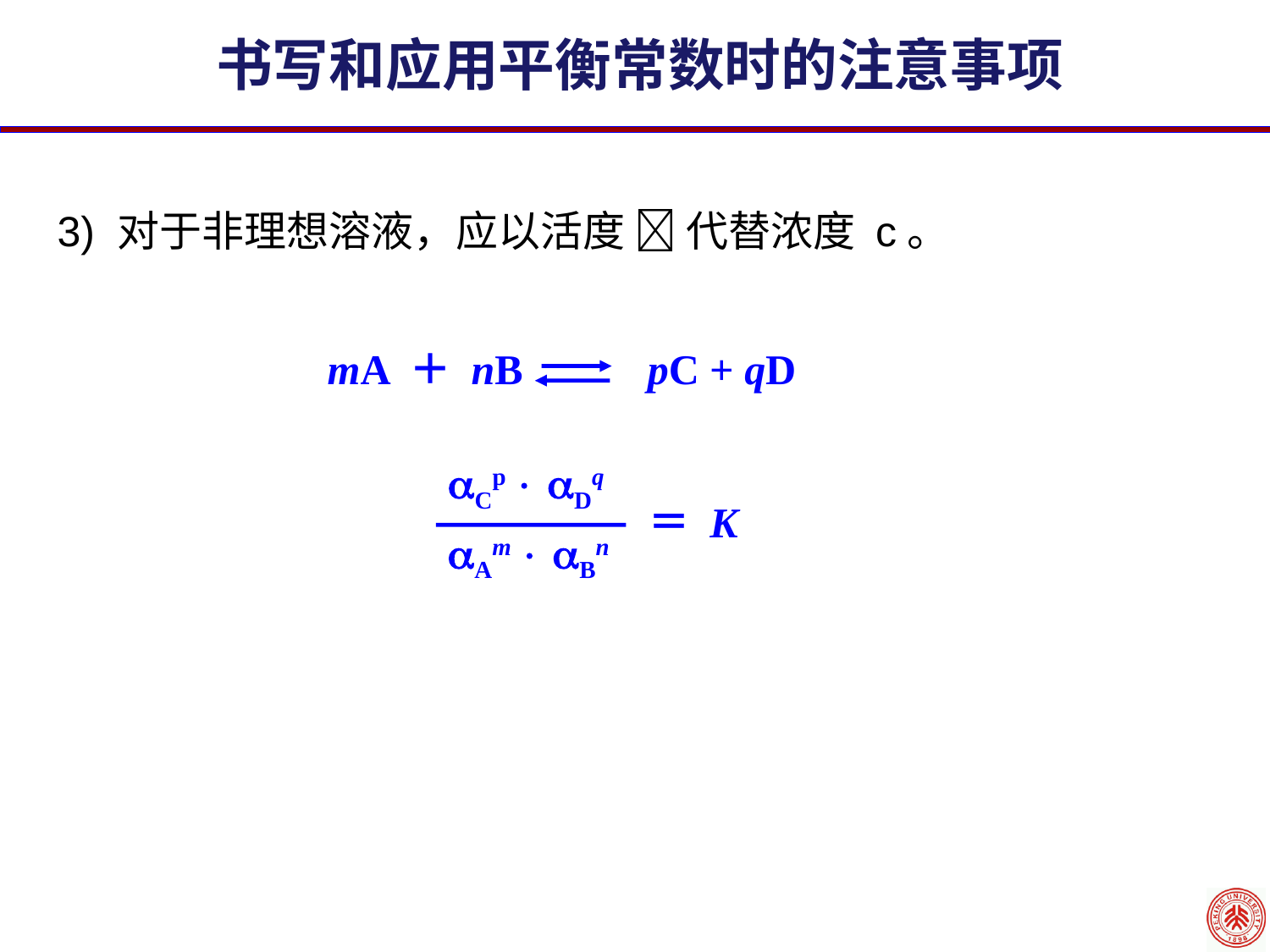

书写和应用平衡常数时的注意事项

3) 对于非理想溶液，应以活度 α 代替浓度 c。
mA ＋ nB
pC + qD

αCp ⋅ αDq
＝ K
αAm ⋅ αBn